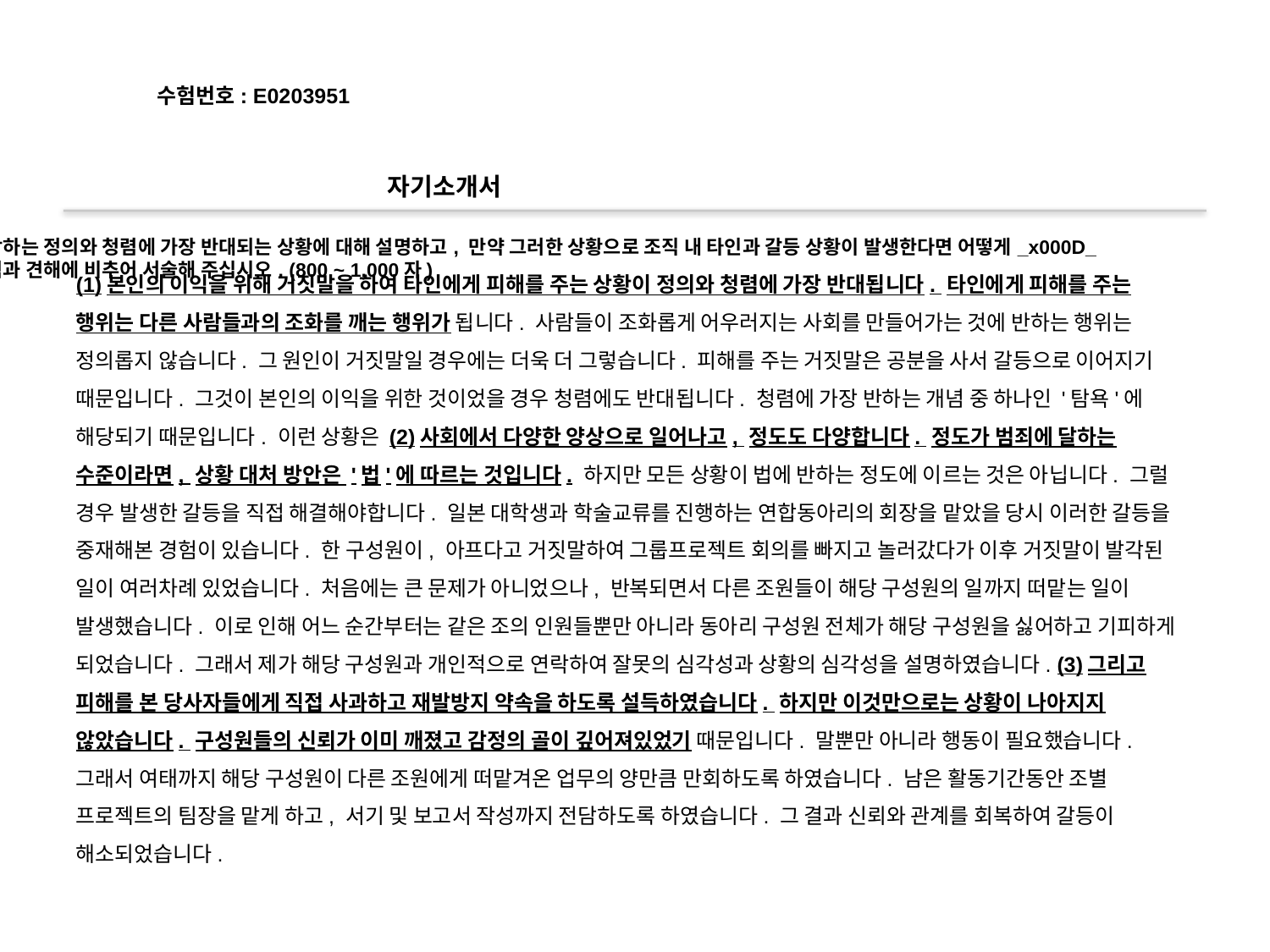

수험번호: E0203951
#

자기소개서

조직 생활에서 본인이 생각하는 정의와 청렴에 가장 반대되는 상황에 대해 설명하고, 만약 그러한 상황으로 조직 내 타인과 갈등 상황이 발생한다면 어떻게_x000D_
대처할 것인지 본인의 경험과 견해에 비추어 서술해 주십시오. (800 ~ 1,000자)

(1)본인의 이익을 위해 거짓말을 하여 타인에게 피해를 주는 상황이 정의와 청렴에 가장 반대됩니다. 타인에게 피해를 주는 행위는 다른 사람들과의 조화를 깨는 행위가 됩니다. 사람들이 조화롭게 어우러지는 사회를 만들어가는 것에 반하는 행위는 정의롭지 않습니다. 그 원인이 거짓말일 경우에는 더욱 더 그렇습니다. 피해를 주는 거짓말은 공분을 사서 갈등으로 이어지기 때문입니다. 그것이 본인의 이익을 위한 것이었을 경우 청렴에도 반대됩니다. 청렴에 가장 반하는 개념 중 하나인 '탐욕'에 해당되기 때문입니다. 이런 상황은 (2)사회에서 다양한 양상으로 일어나고, 정도도 다양합니다. 정도가 범죄에 달하는 수준이라면, 상황 대처 방안은 '법'에 따르는 것입니다. 하지만 모든 상황이 법에 반하는 정도에 이르는 것은 아닙니다. 그럴 경우 발생한 갈등을 직접 해결해야합니다. 일본 대학생과 학술교류를 진행하는 연합동아리의 회장을 맡았을 당시 이러한 갈등을 중재해본 경험이 있습니다. 한 구성원이, 아프다고 거짓말하여 그룹프로젝트 회의를 빠지고 놀러갔다가 이후 거짓말이 발각된 일이 여러차례 있었습니다. 처음에는 큰 문제가 아니었으나, 반복되면서 다른 조원들이 해당 구성원의 일까지 떠맡는 일이 발생했습니다. 이로 인해 어느 순간부터는 같은 조의 인원들뿐만 아니라 동아리 구성원 전체가 해당 구성원을 싫어하고 기피하게 되었습니다. 그래서 제가 해당 구성원과 개인적으로 연락하여 잘못의 심각성과 상황의 심각성을 설명하였습니다. (3)그리고 피해를 본 당사자들에게 직접 사과하고 재발방지 약속을 하도록 설득하였습니다. 하지만 이것만으로는 상황이 나아지지 않았습니다. 구성원들의 신뢰가 이미 깨졌고 감정의 골이 깊어져있었기 때문입니다. 말뿐만 아니라 행동이 필요했습니다. 그래서 여태까지 해당 구성원이 다른 조원에게 떠맡겨온 업무의 양만큼 만회하도록 하였습니다. 남은 활동기간동안 조별 프로젝트의 팀장을 맡게 하고, 서기 및 보고서 작성까지 전담하도록 하였습니다. 그 결과 신뢰와 관계를 회복하여 갈등이 해소되었습니다.

자기소개서 기반 면접 질문 제안

(1) 정의와 청렴의 중요성을 설득력 있게 전달한 경험은 무엇이었나요?
(2) '법'에 의지하지 않고 갈등을 해결한 방법은 무엇이라고 생각하나요?
(3) 갈등 중재 시 신뢰 회복을 위해선 어떤 방법을 사용했나요?